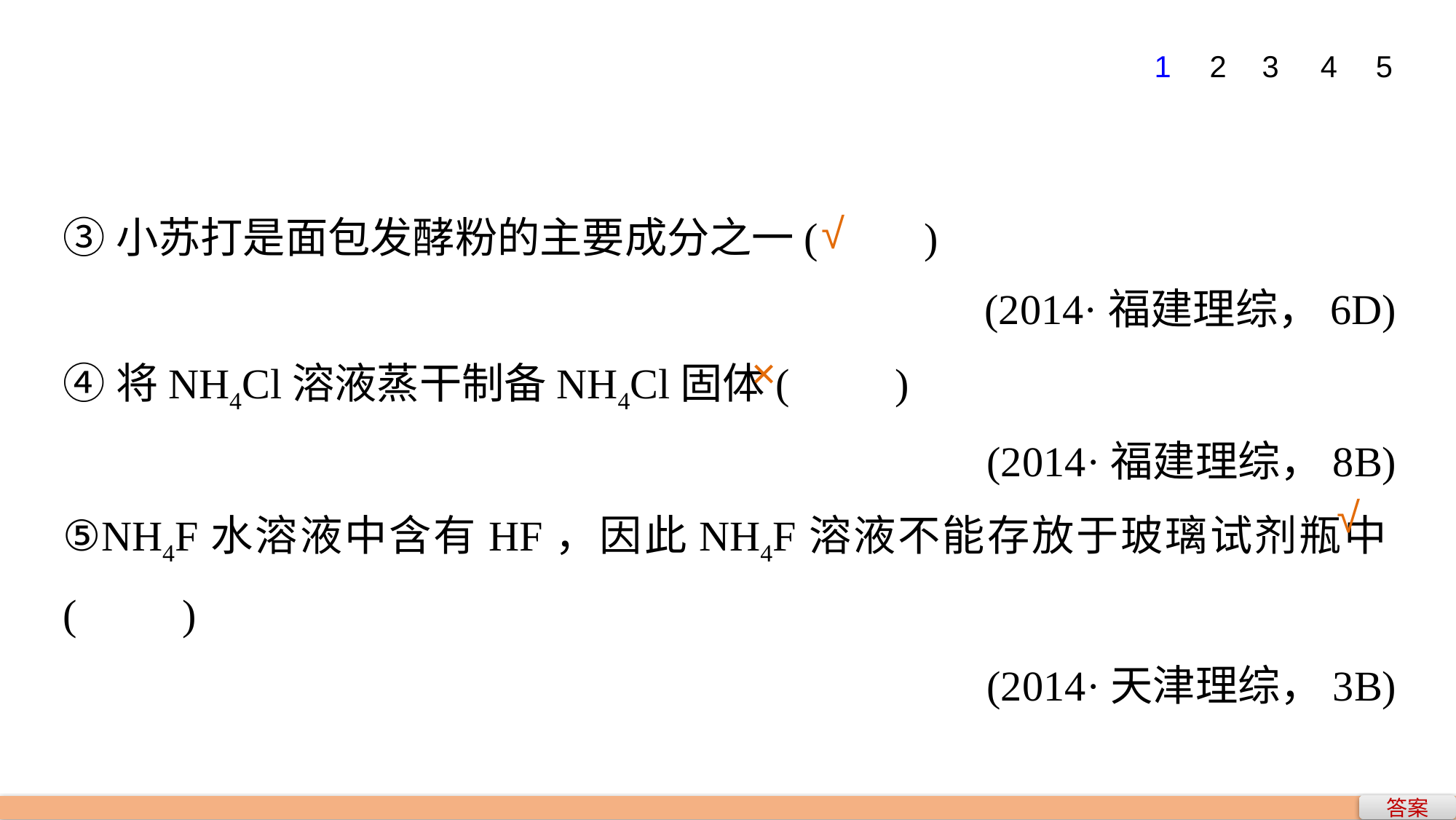

1
2
3
4
5
③小苏打是面包发酵粉的主要成分之一(　　)
(2014·福建理综，6D)
④将NH4Cl溶液蒸干制备NH4Cl固体(　　)
(2014·福建理综，8B)
⑤NH4F水溶液中含有HF，因此NH4F溶液不能存放于玻璃试剂瓶中(　　)
(2014·天津理综，3B)
√
×
√
答案